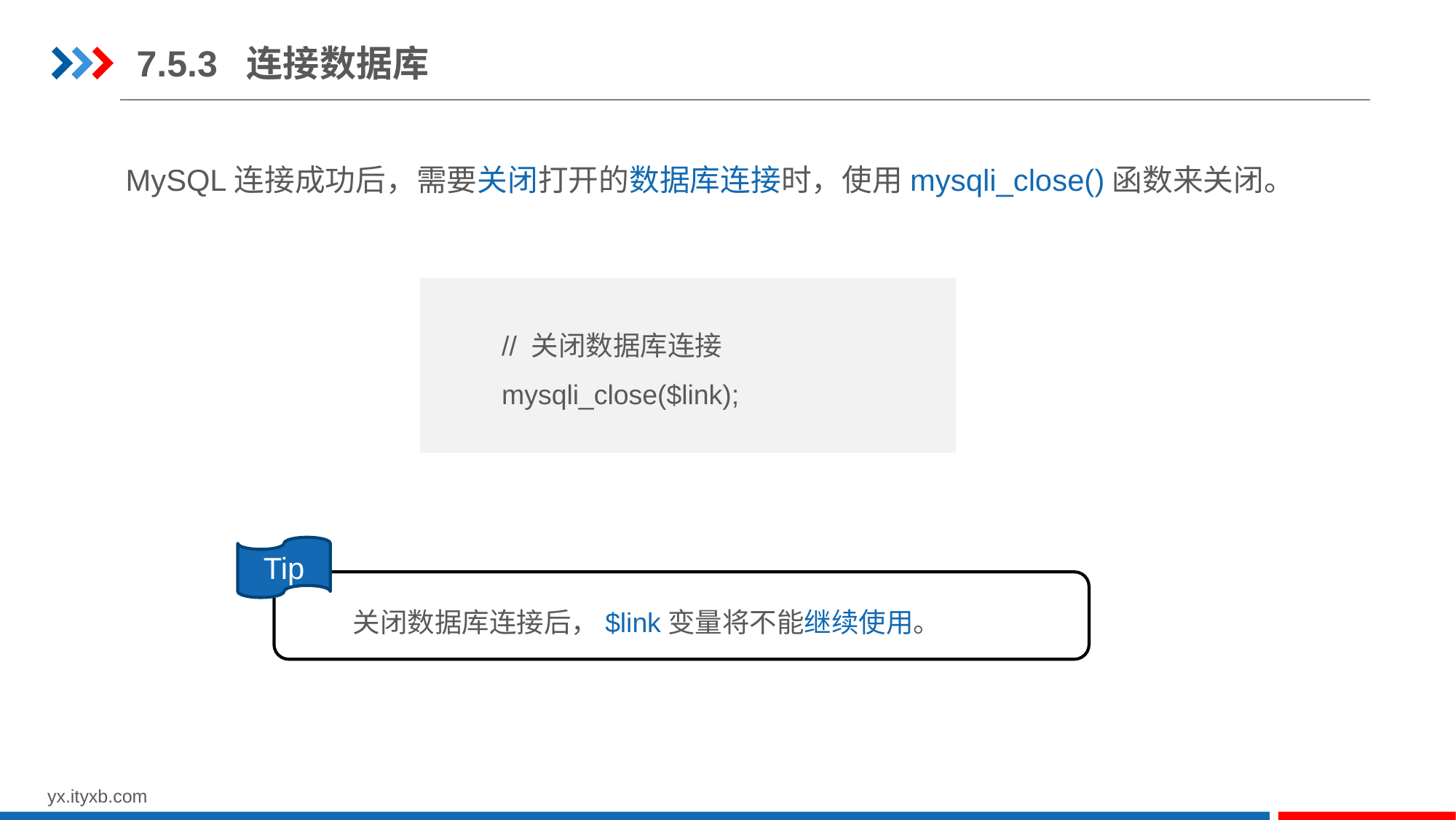

7.5.3  连接数据库
MySQL连接成功后，需要关闭打开的数据库连接时，使用mysqli_close()函数来关闭。

// 关闭数据库连接
mysqli_close($link);
Tip

关闭数据库连接后，$link变量将不能继续使用。